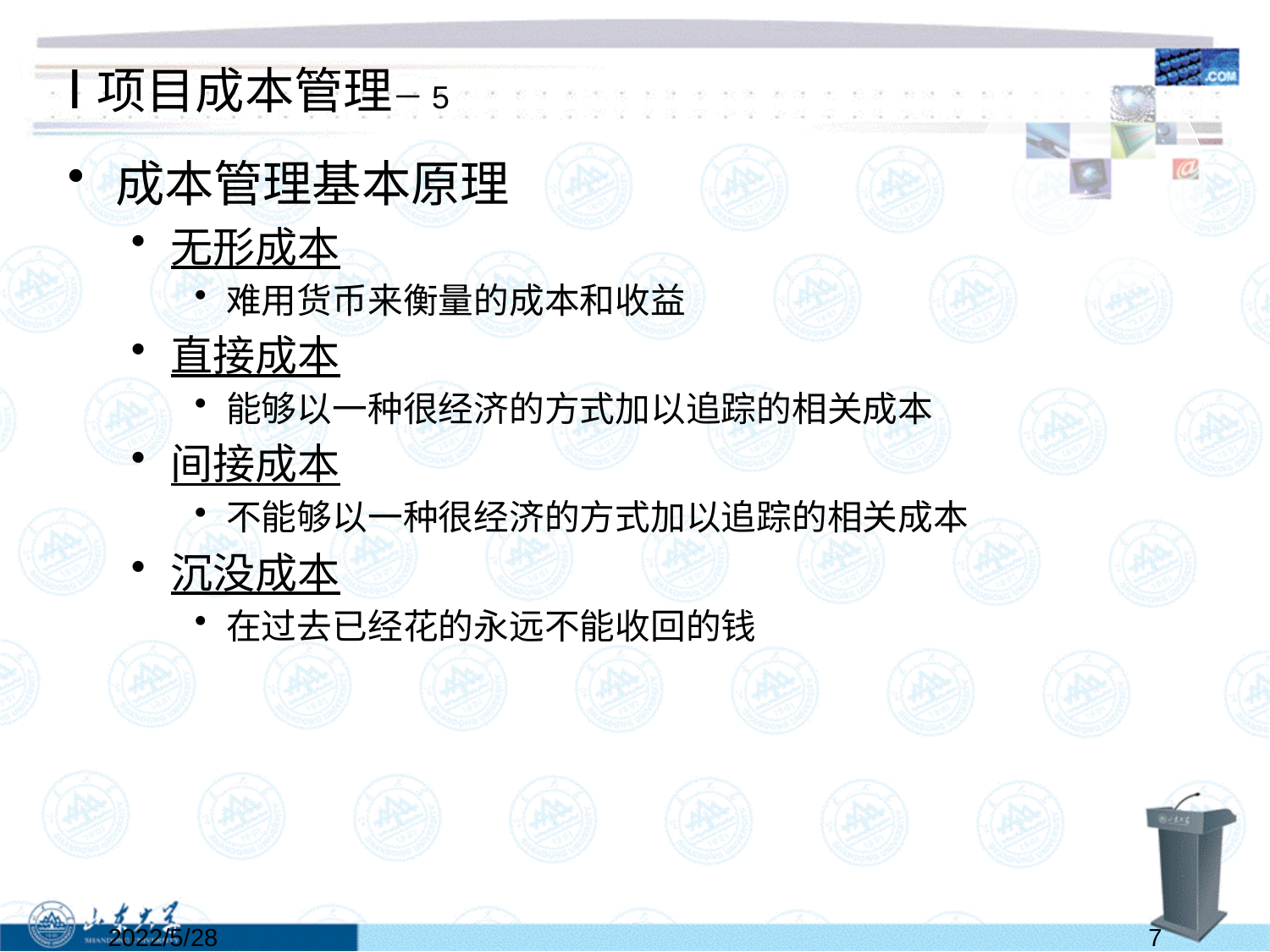

# I项目成本管理－5
成本管理基本原理
无形成本
难用货币来衡量的成本和收益
直接成本
能够以一种很经济的方式加以追踪的相关成本
间接成本
不能够以一种很经济的方式加以追踪的相关成本
沉没成本
在过去已经花的永远不能收回的钱
2022/5/28
7